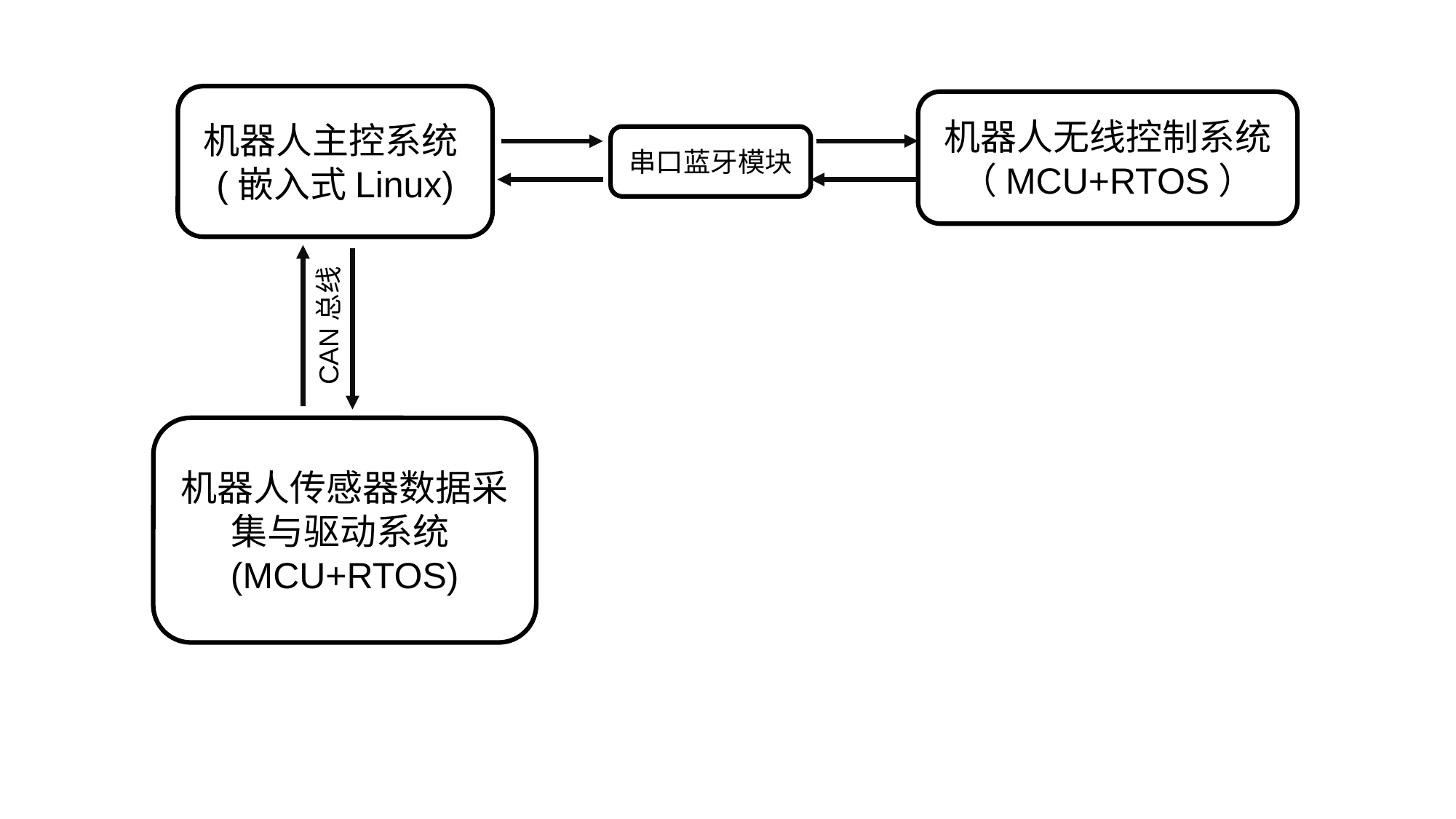

机器人主控系统(嵌入式Linux)
机器人无线控制系统（MCU+RTOS）
串口蓝牙模块
CAN总线
机器人传感器数据采集与驱动系统(MCU+RTOS)